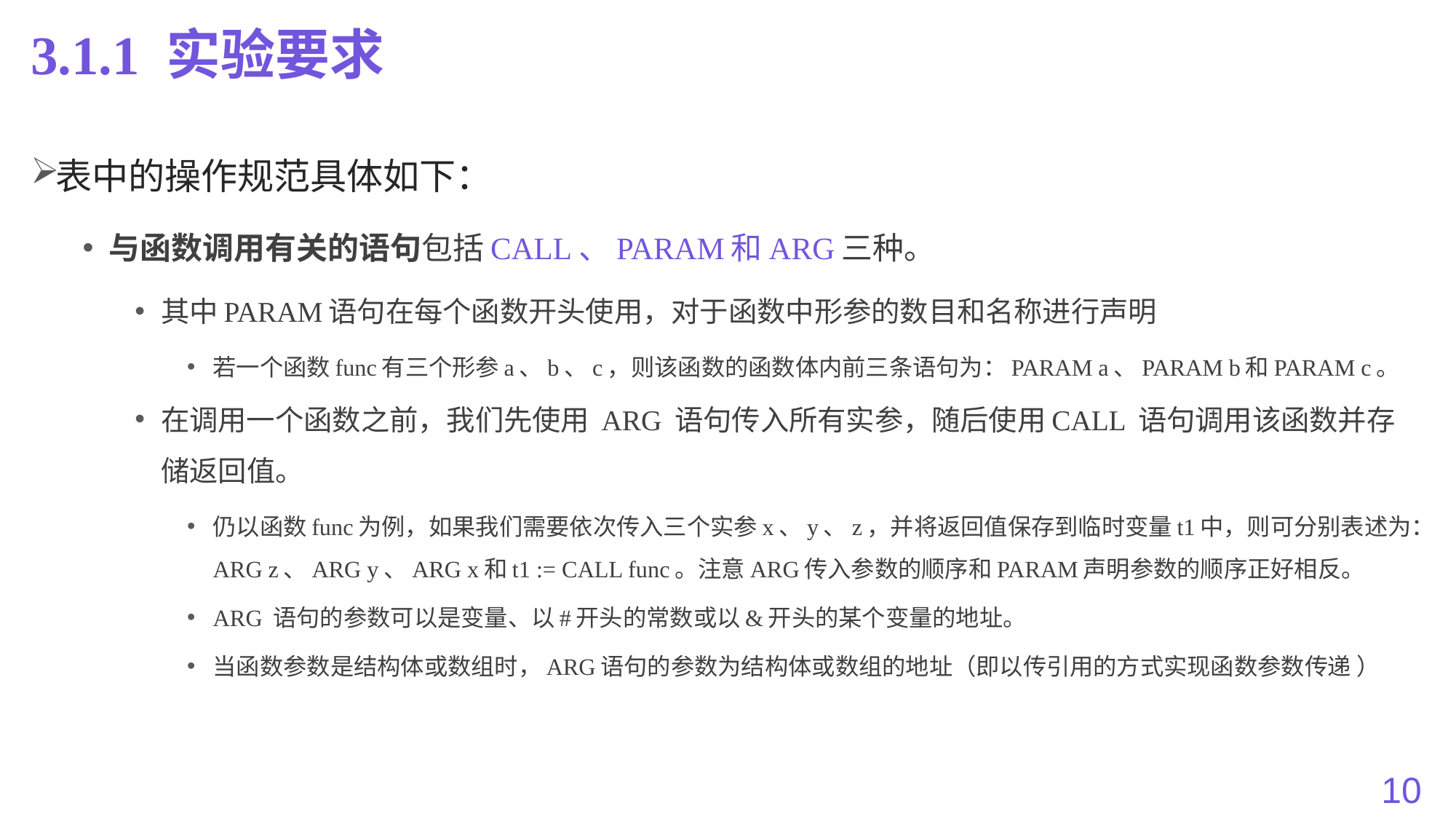

# 3.1.1 实验要求
表中的操作规范具体如下：
与函数调用有关的语句包括CALL、PARAM和ARG三种。
其中PARAM语句在每个函数开头使用，对于函数中形参的数目和名称进行声明
若一个函数func有三个形参a、b、c，则该函数的函数体内前三条语句为：PARAM a、PARAM b和PARAM c。
在调用一个函数之前，我们先使用 ARG 语句传入所有实参，随后使用CALL 语句调用该函数并存储返回值。
仍以函数func为例，如果我们需要依次传入三个实参x、y、z，并将返回值保存到临时变量t1中，则可分别表述为：ARG z、ARG y、ARG x和t1 := CALL func。注意ARG传入参数的顺序和PARAM声明参数的顺序正好相反。
ARG 语句的参数可以是变量、以#开头的常数或以&开头的某个变量的地址。
当函数参数是结构体或数组时，ARG语句的参数为结构体或数组的地址（即以传引用的方式实现函数参数传递 ）
10